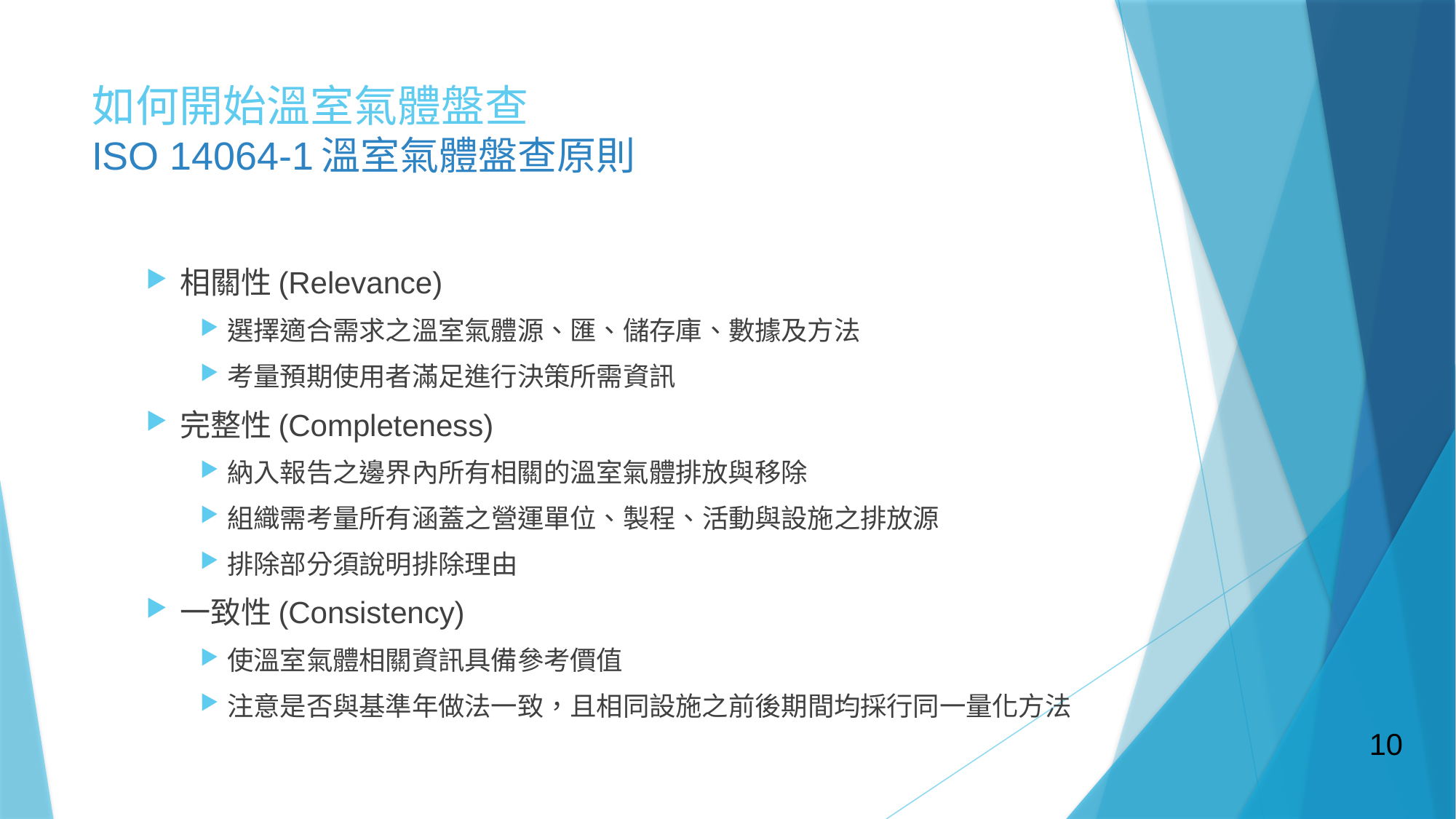

# 如何開始溫室氣體盤查 ISO 14064-1溫室氣體盤查原則
相關性(Relevance)
選擇適合需求之溫室氣體源、匯、儲存庫、數據及方法
考量預期使用者滿足進行決策所需資訊
完整性(Completeness)
納入報告之邊界內所有相關的溫室氣體排放與移除
組織需考量所有涵蓋之營運單位、製程、活動與設施之排放源
排除部分須說明排除理由
一致性(Consistency)
使溫室氣體相關資訊具備參考價值
注意是否與基準年做法一致，且相同設施之前後期間均採行同一量化方法

10